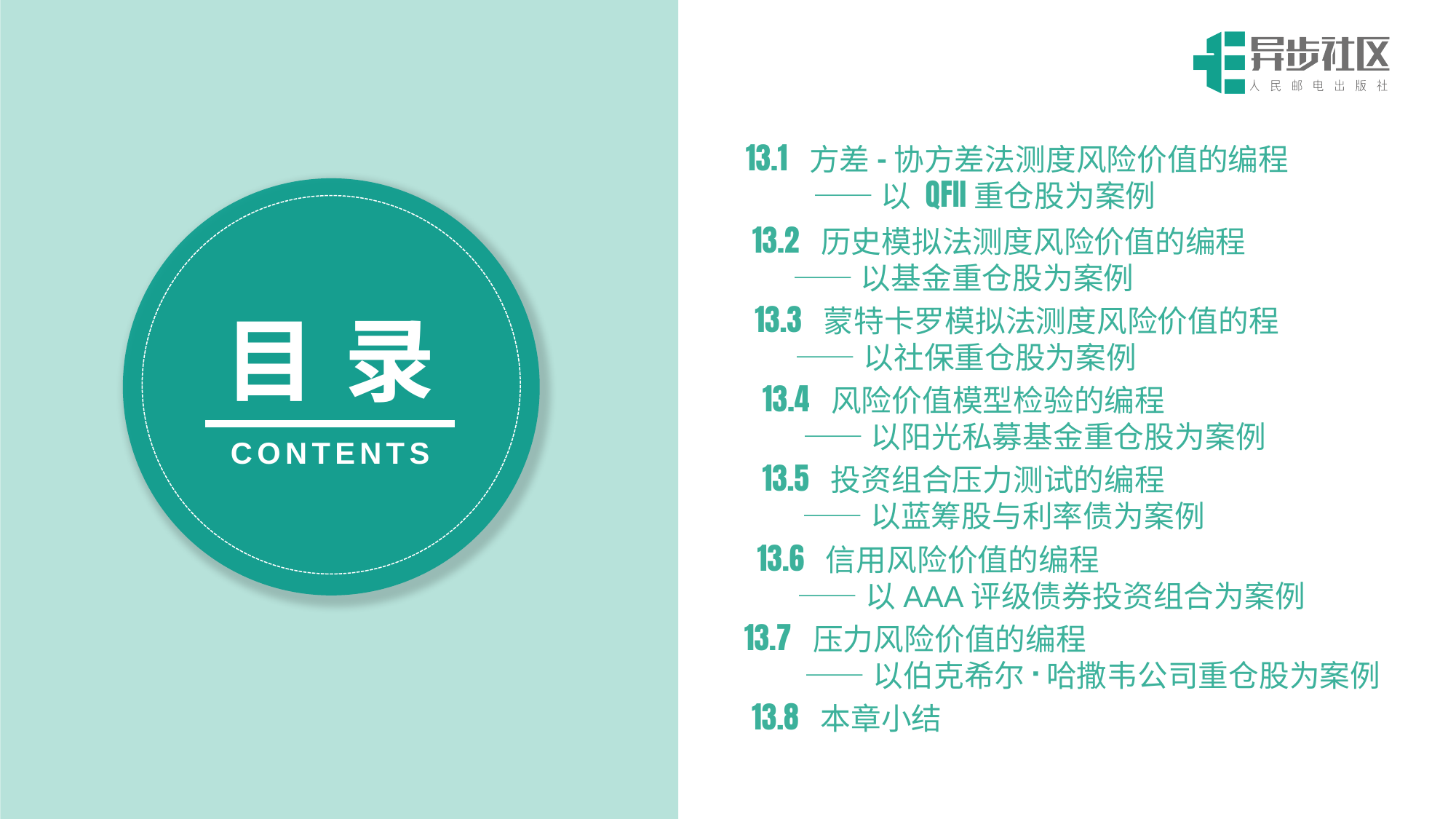

13.1  方差-协方差法测度风险价值的编程
          ——以 QFII重仓股为案例
13.2  历史模拟法测度风险价值的编程
      ——以基金重仓股为案例
13.3  蒙特卡罗模拟法测度风险价值的程
      ——以社保重仓股为案例
13.4  风险价值模型检验的编程
      ——以阳光私募基金重仓股为案例
13.5  投资组合压力测试的编程
      ——以蓝筹股与利率债为案例
13.6  信用风险价值的编程
      ——以AAA评级债券投资组合为案例
13.7  压力风险价值的编程
         ——以伯克希尔·哈撒韦公司重仓股为案例
13.8  本章小结

目 录
CONTENTS